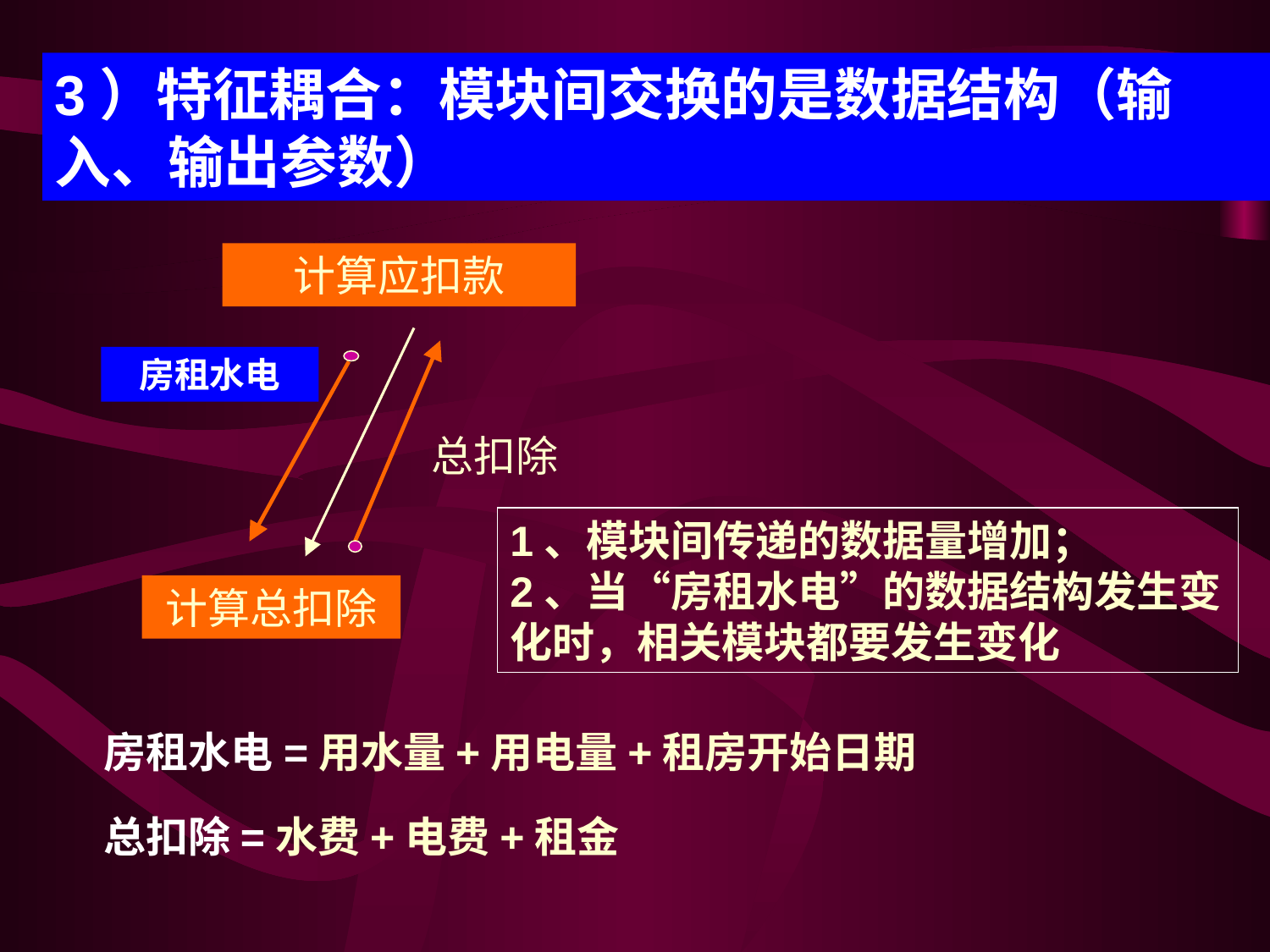

3）特征耦合：模块间交换的是数据结构（输入、输出参数）
计算应扣款

房租水电

总扣除
1、模块间传递的数据量增加；
2、当“房租水电”的数据结构发生变化时，相关模块都要发生变化
计算总扣除
房租水电=用水量+用电量+租房开始日期
总扣除=水费+电费+租金

19